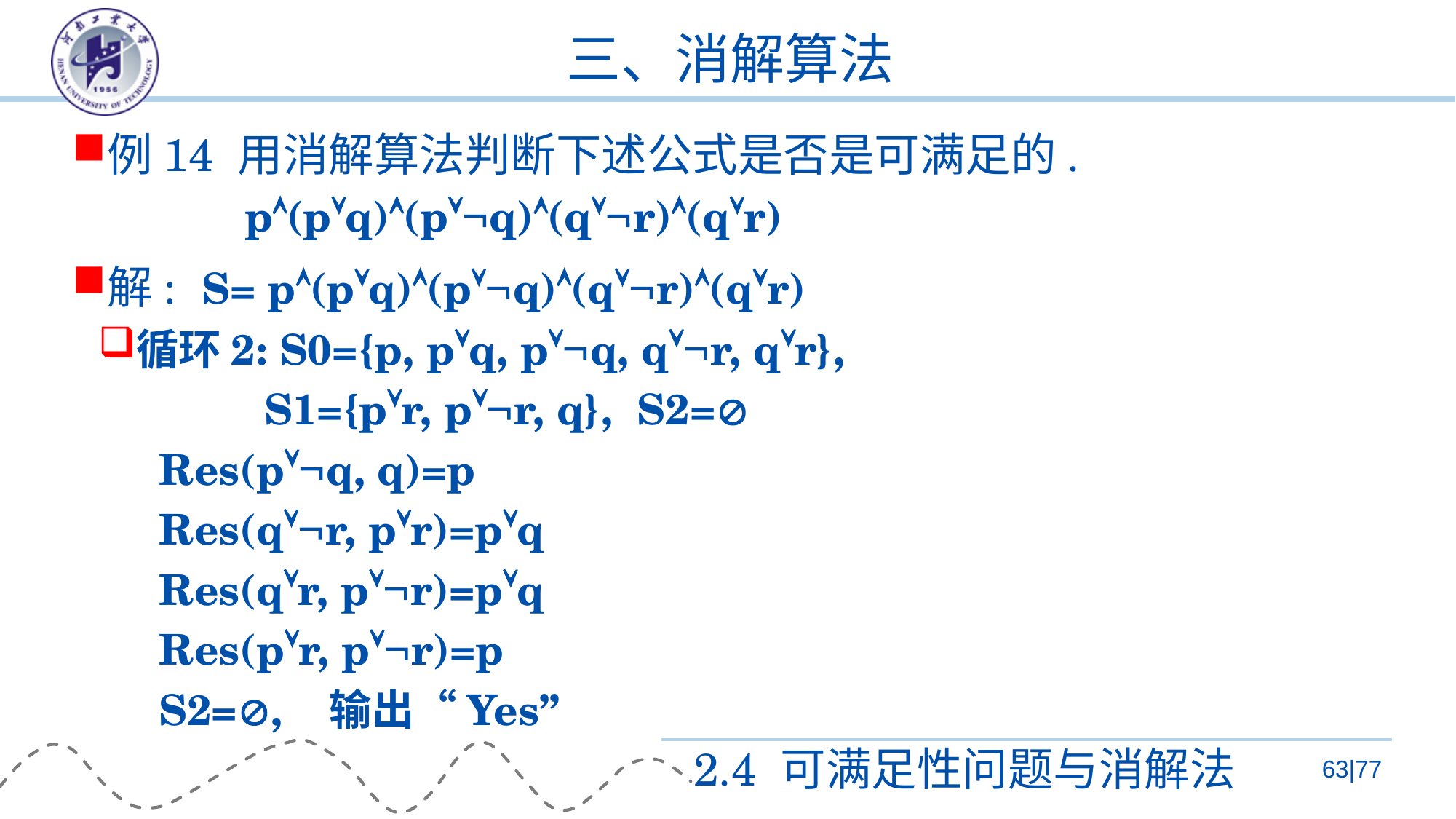

# 三、消解算法
例14 用消解算法判断下述公式是否是可满足的.
            p∧(p∨q)∧(p∨¬q)∧(q∨¬r)∧(q∨r)
解:  S= p∧(p∨q)∧(p∨¬q)∧(q∨¬r)∧(q∨r)
循环2: S0={p, p∨q, p∨¬q, q∨¬r, q∨r},
S1={p∨r, p∨¬r, q},  S2=∅
     Res(p∨¬q, q)=p
     Res(q∨¬r, p∨r)=p∨q
     Res(q∨r, p∨¬r)=p∨q
     Res(p∨r, p∨¬r)=p
     S2=∅,   输出“Yes”
2.4 可满足性问题与消解法
63|77